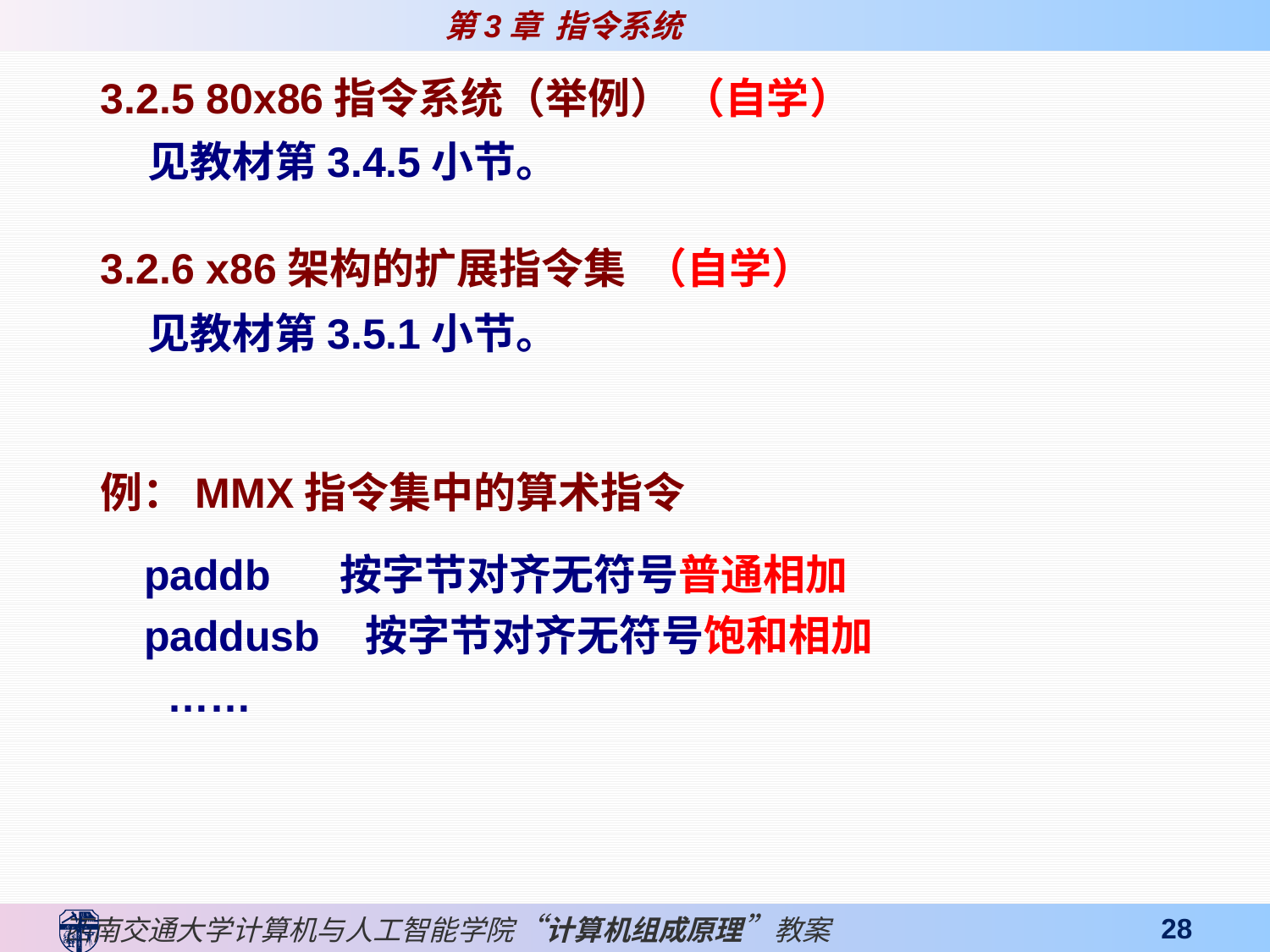

3.2.5 80x86指令系统（举例） （自学）
见教材第3.4.5小节。
3.2.6 x86架构的扩展指令集  （自学）
见教材第3.5.1小节。
例：MMX指令集中的算术指令
   paddb     按字节对齐无符号普通相加
   paddusb   按字节对齐无符号饱和相加
     ……